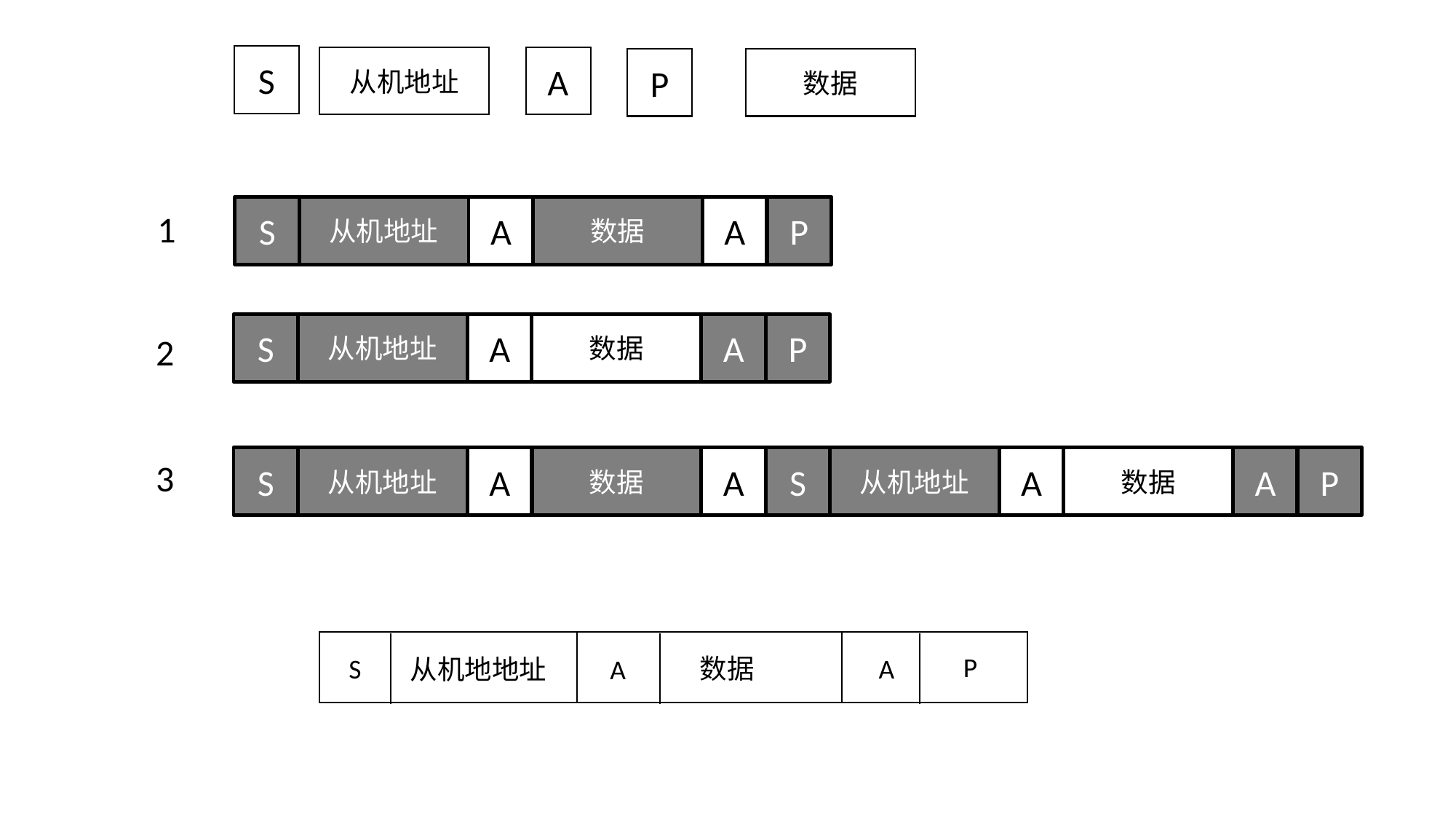

S
从机地址
A
P
数据
S
从机地址
A
数据
A
P
1
S
从机地址
A
数据
A
P
2
S
从机地址
A
数据
A
P
S
从机地址
A
数据
A
3

P
S
数据
A
从机地地址
A